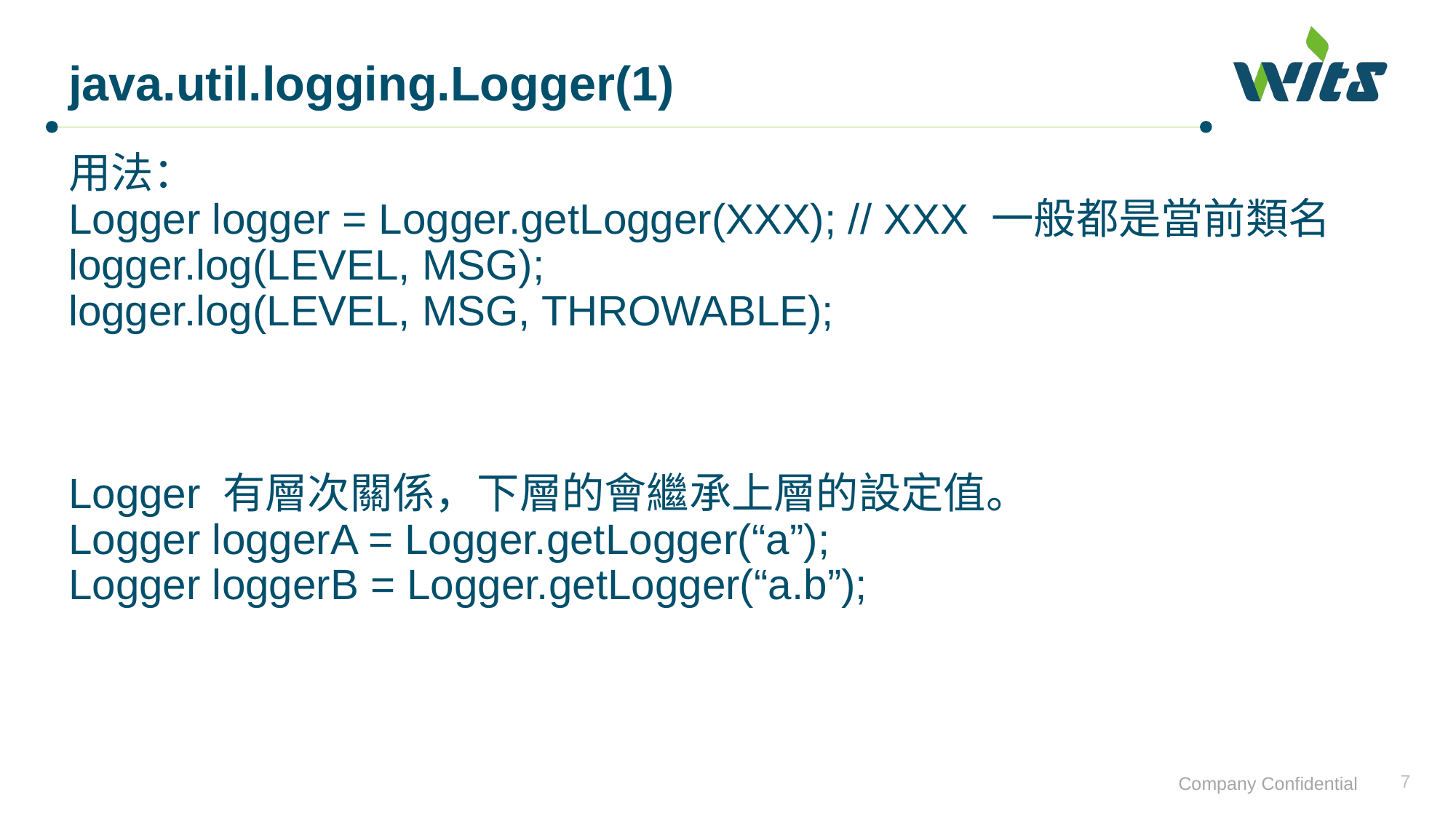

# java.util.logging.Logger(1)
用法：
Logger logger = Logger.getLogger(XXX); // XXX 一般都是當前類名
logger.log(LEVEL, MSG);
logger.log(LEVEL, MSG, THROWABLE);

Logger 有層次關係，下層的會繼承上層的設定值。
Logger loggerA = Logger.getLogger(“a”);
Logger loggerB = Logger.getLogger(“a.b”);

7